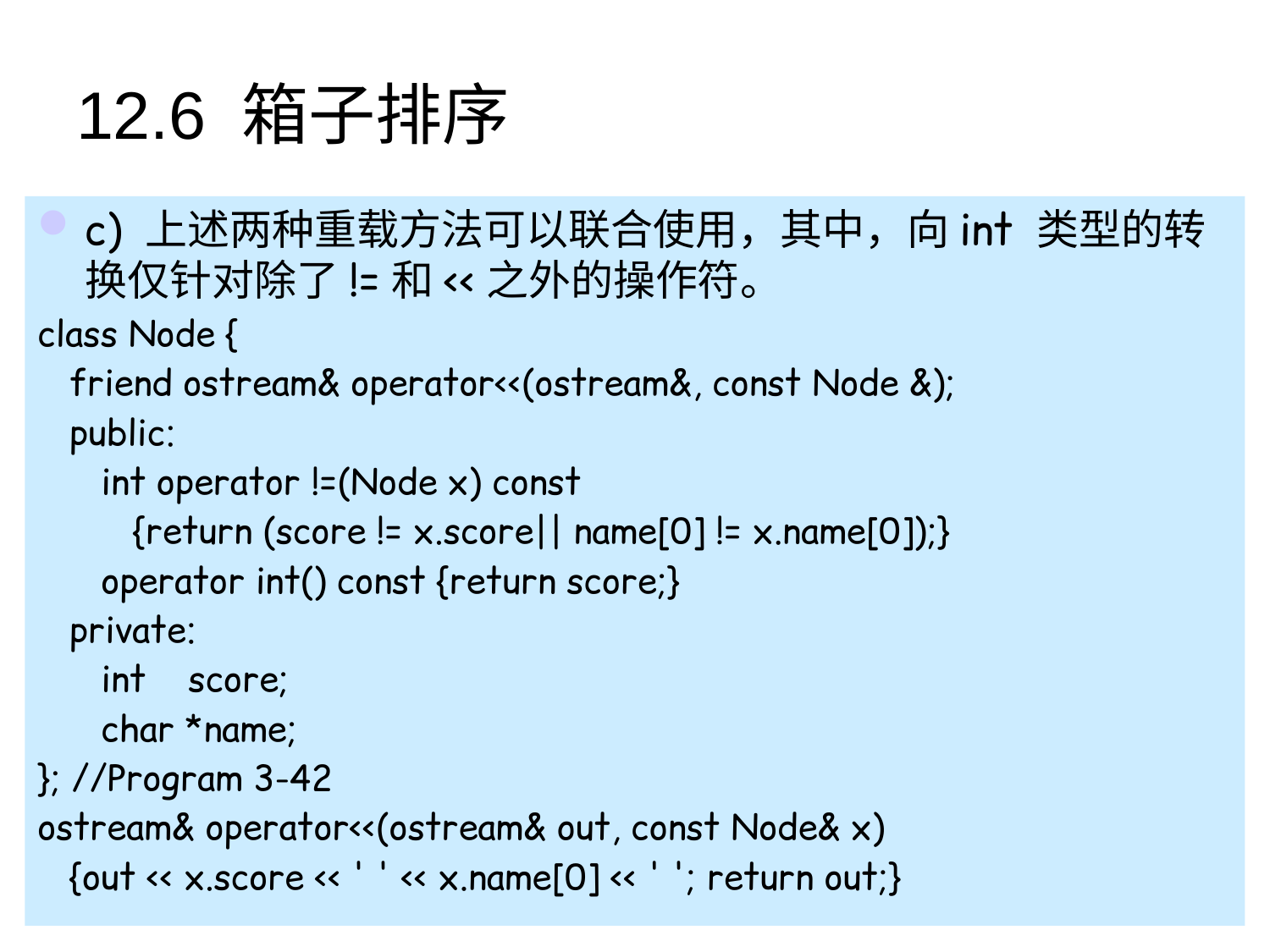

# 12.6 箱子排序
c) 上述两种重载方法可以联合使用，其中，向int 类型的转换仅针对除了!=和<<之外的操作符。
class Node {
   friend ostream& operator<<(ostream&, const Node &);
   public:
      int operator !=(Node x) const
         {return (score != x.score|| name[0] != x.name[0]);}
      operator int() const {return score;}
   private:
      int    score;
      char *name;
}; //Program 3-42
ostream& operator<<(ostream& out, const Node& x)
   {out << x.score << ' ' << x.name[0] << ' '; return out;}

52